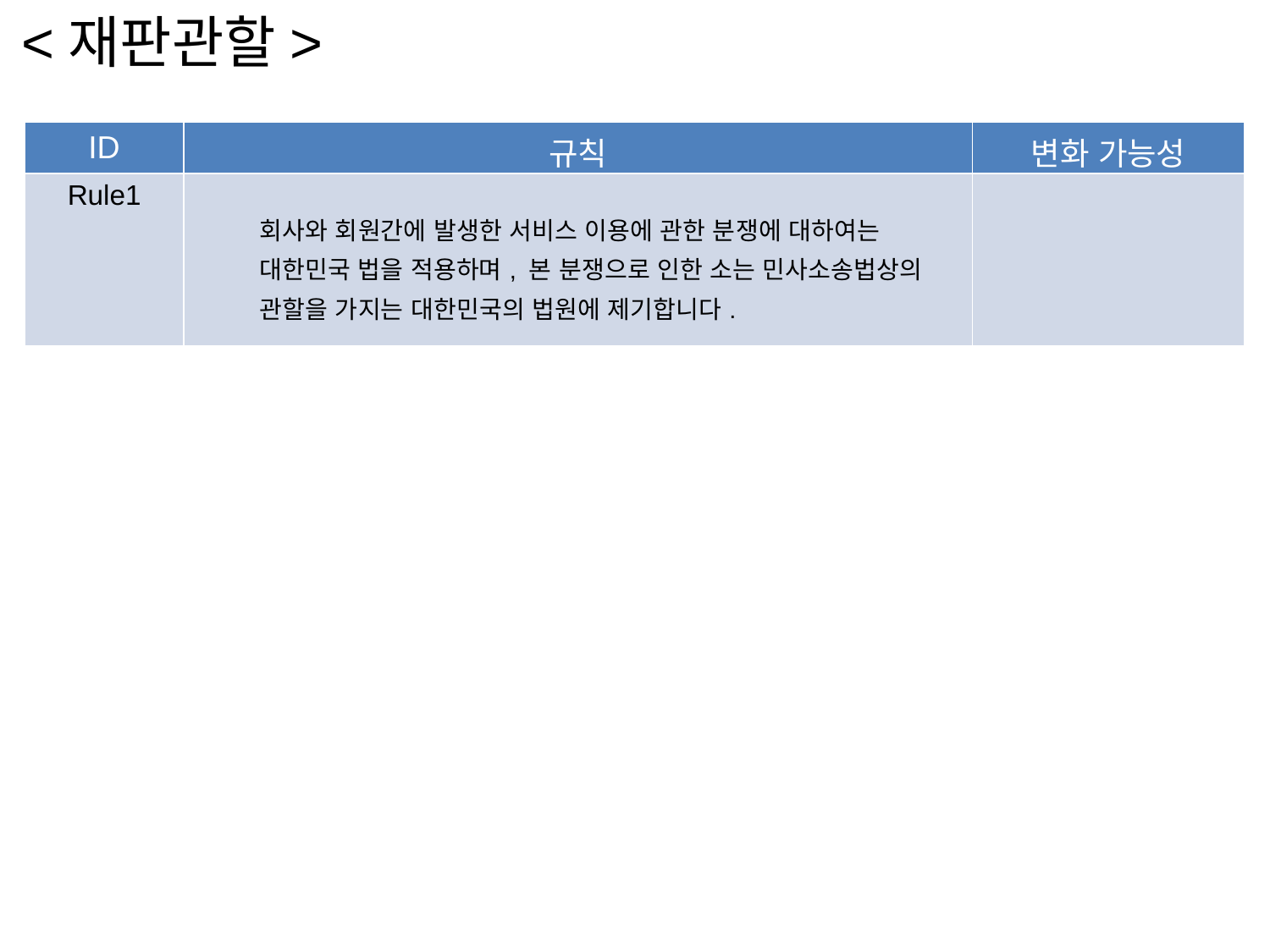

<재판관할>
| ID | 규칙 | 변화 가능성 |
| --- | --- | --- |
| Rule1 | 회사와 회원간에 발생한 서비스 이용에 관한 분쟁에 대하여는 대한민국 법을 적용하며, 본 분쟁으로 인한 소는 민사소송법상의 관할을 가지는 대한민국의 법원에 제기합니다. |  |